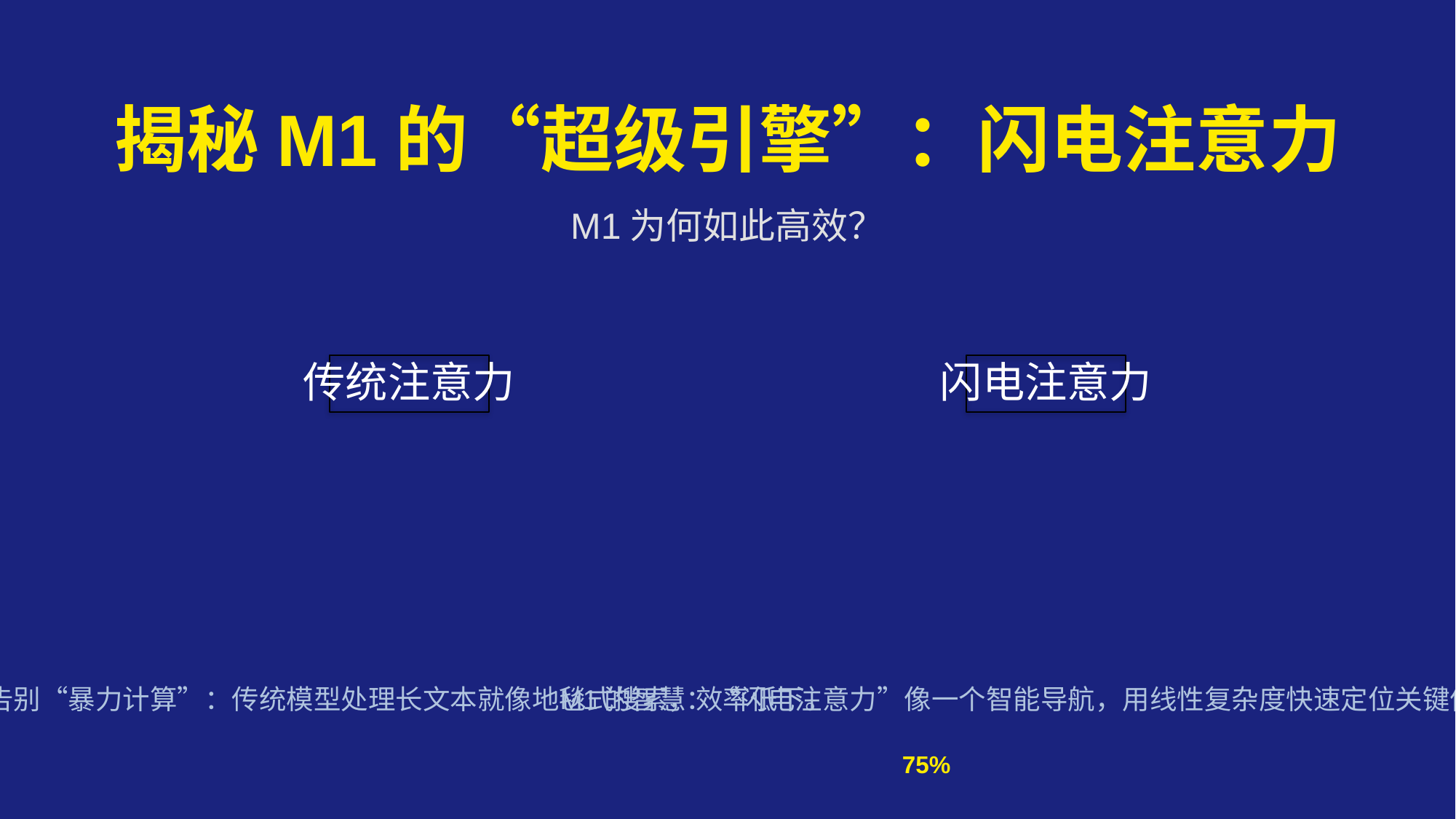

揭秘M1的“超级引擎”：闪电注意力
M1为何如此高效？

传统注意力

闪电注意力
告别“暴力计算”：传统模型处理长文本就像地毯式搜索，效率低下。
M1的智慧：“闪电注意力”像一个智能导航，用线性复杂度快速定位关键信息。
75%